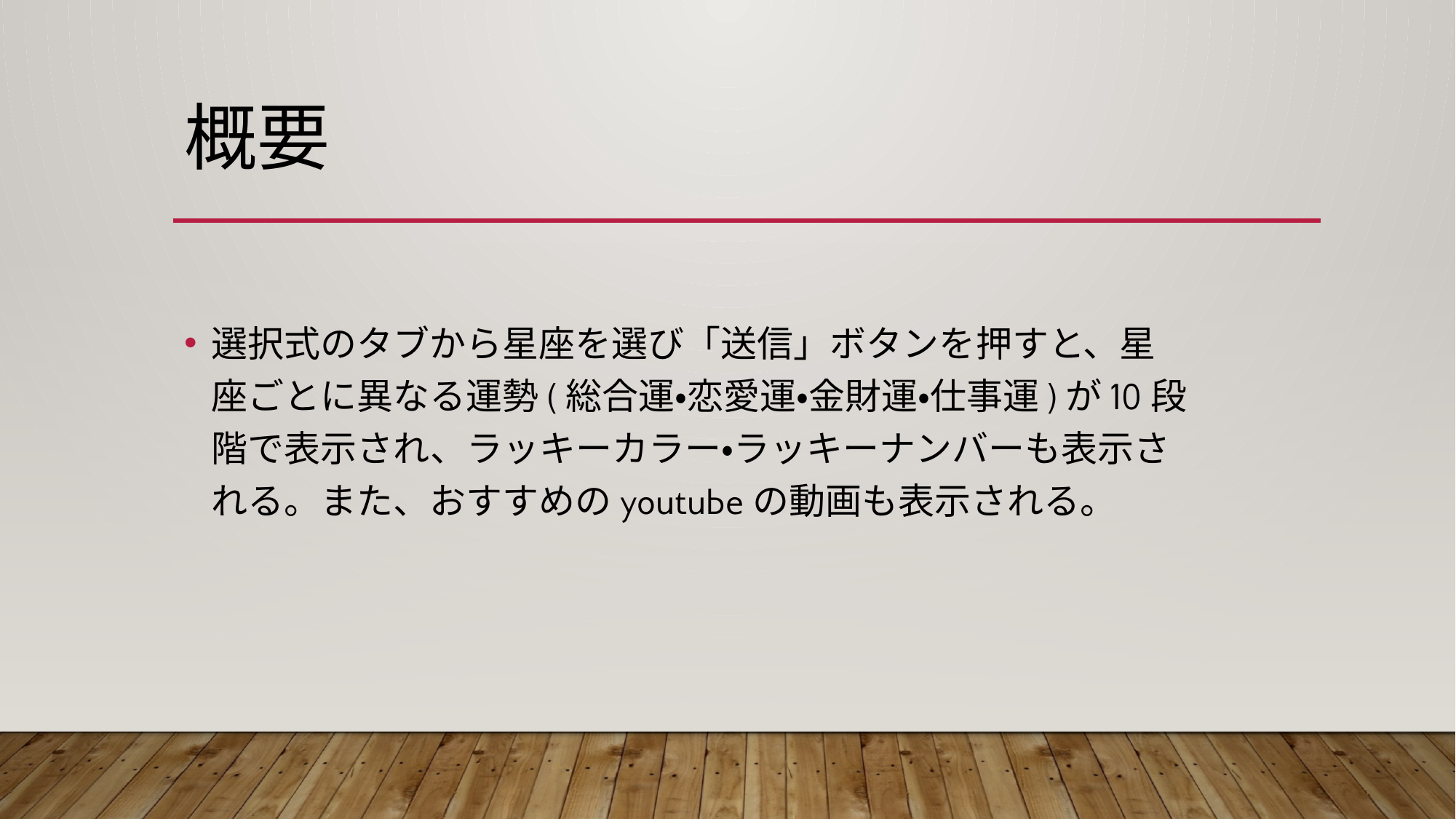

# 概要
選択式のタブから星座を選び「送信」ボタンを押すと、星座ごとに異なる運勢(総合運・恋愛運・金財運・仕事運)が10段階で表示され、ラッキーカラー・ラッキーナンバーも表示される。また、おすすめのyoutubeの動画も表示される。